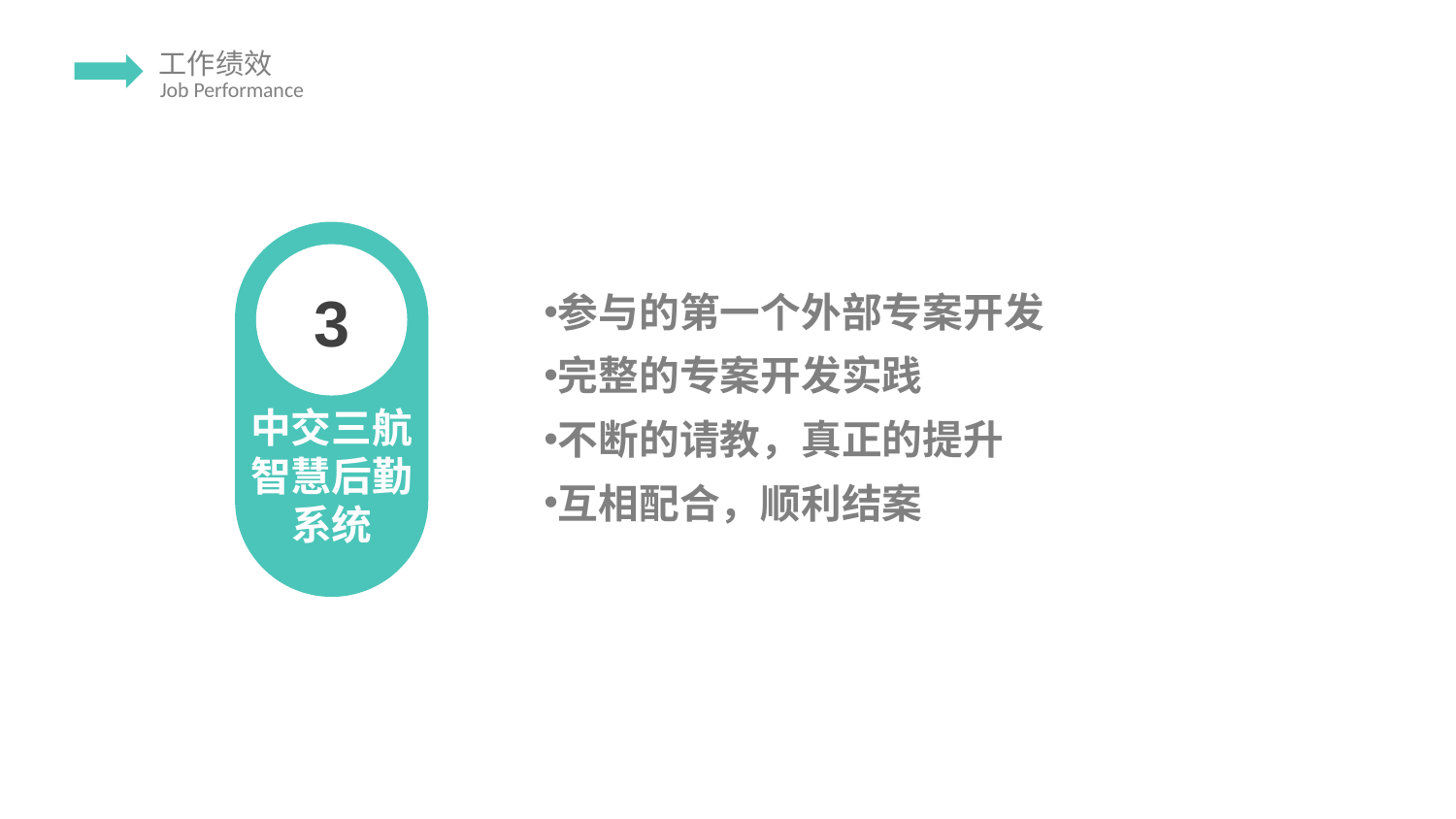

中交三航智慧后勤系统
3
参与的第一个外部专案开发
完整的专案开发实践
不断的请教，真正的提升
互相配合，顺利结案